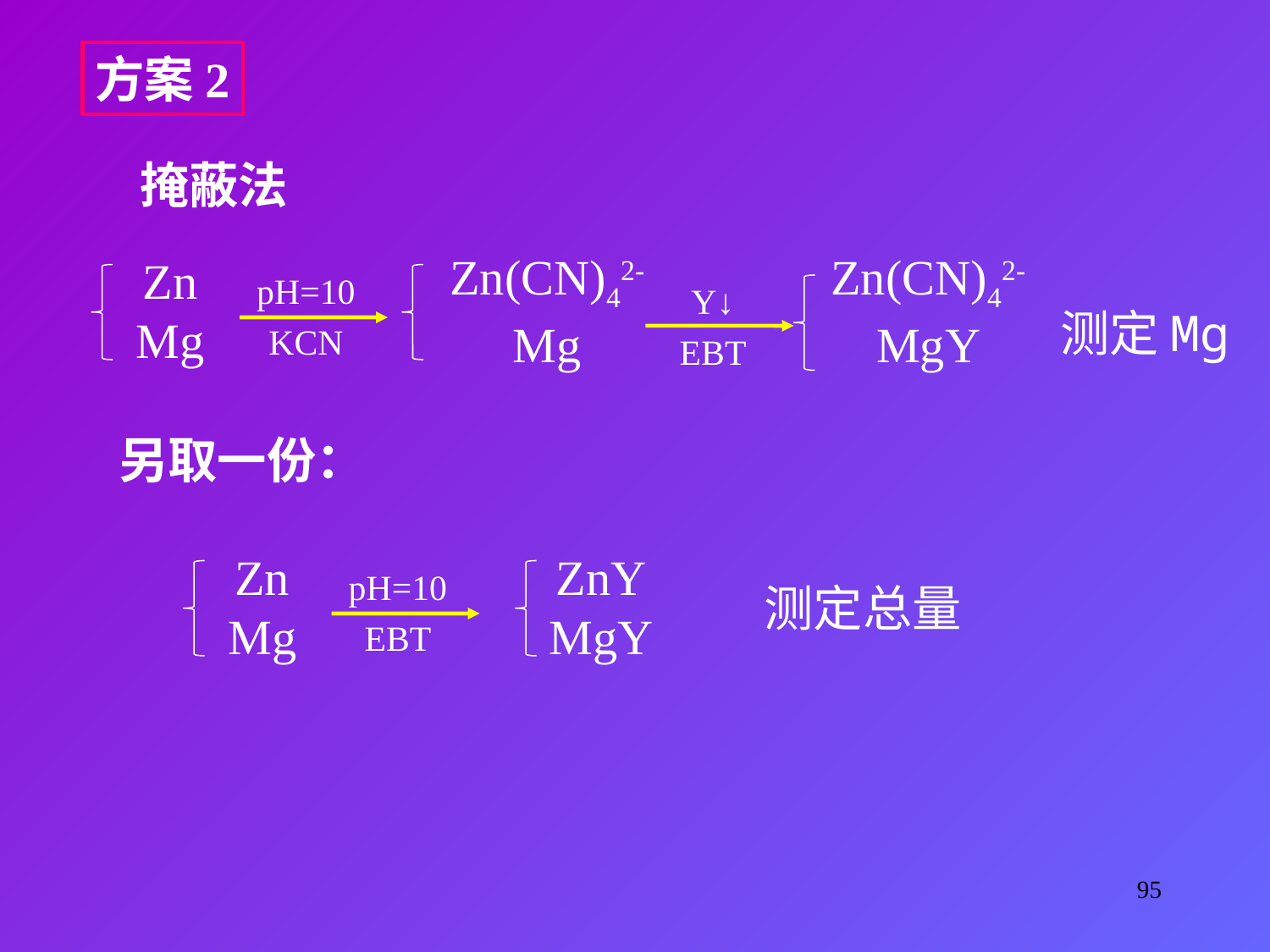

方案2
掩蔽法
Zn
Mg
Zn(CN)42-
Mg
Zn(CN)42-
MgY
pH=10
KCN

Y↓
EBT

测定Mg

另取一份：
Zn
Mg
ZnY
MgY
pH=10
EBT

测定总量

95